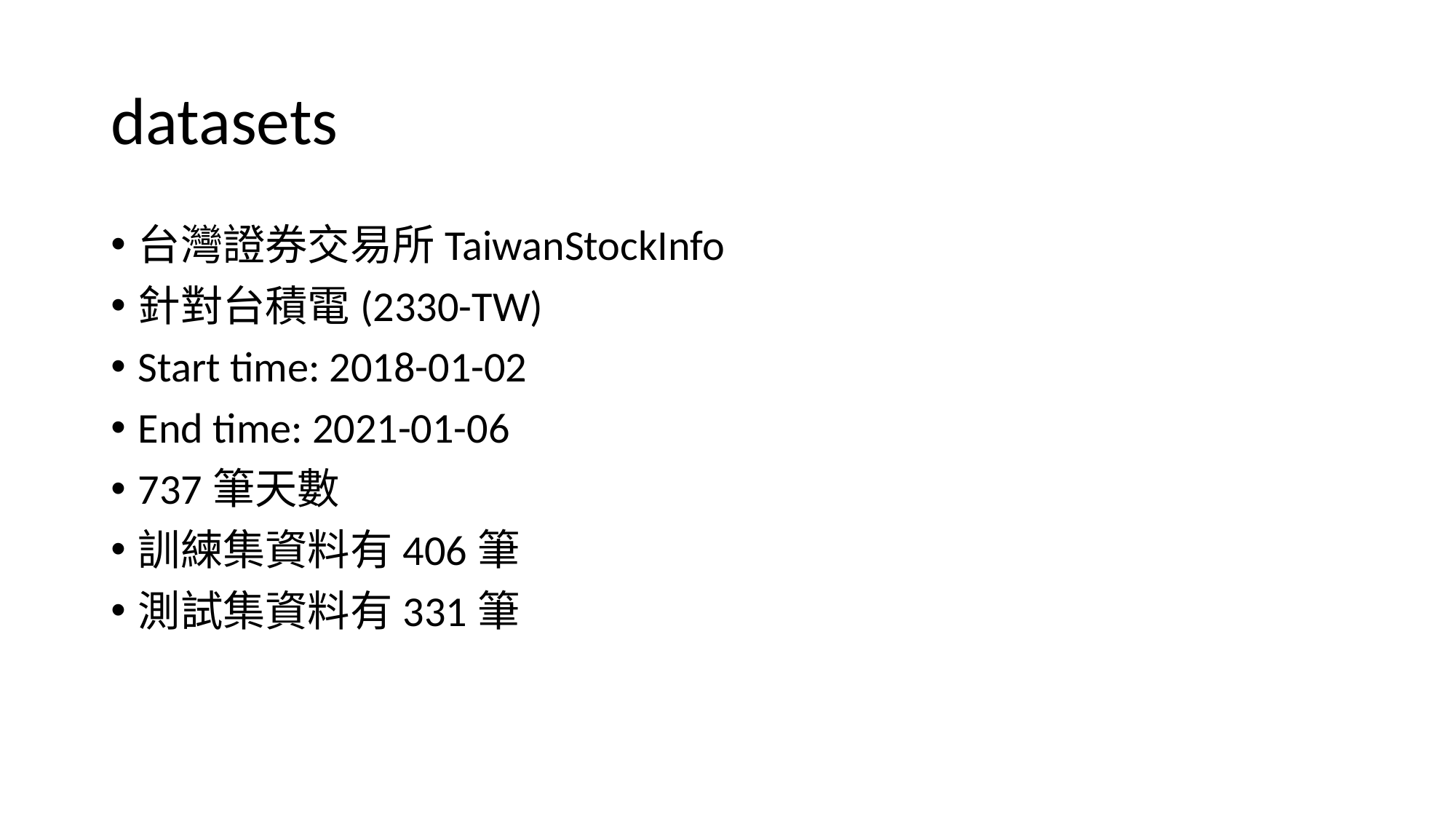

# datasets
台灣證券交易所TaiwanStockInfo
針對台積電(2330-TW)
Start time: 2018-01-02
End time: 2021-01-06
737筆天數
訓練集資料有406筆
測試集資料有331筆